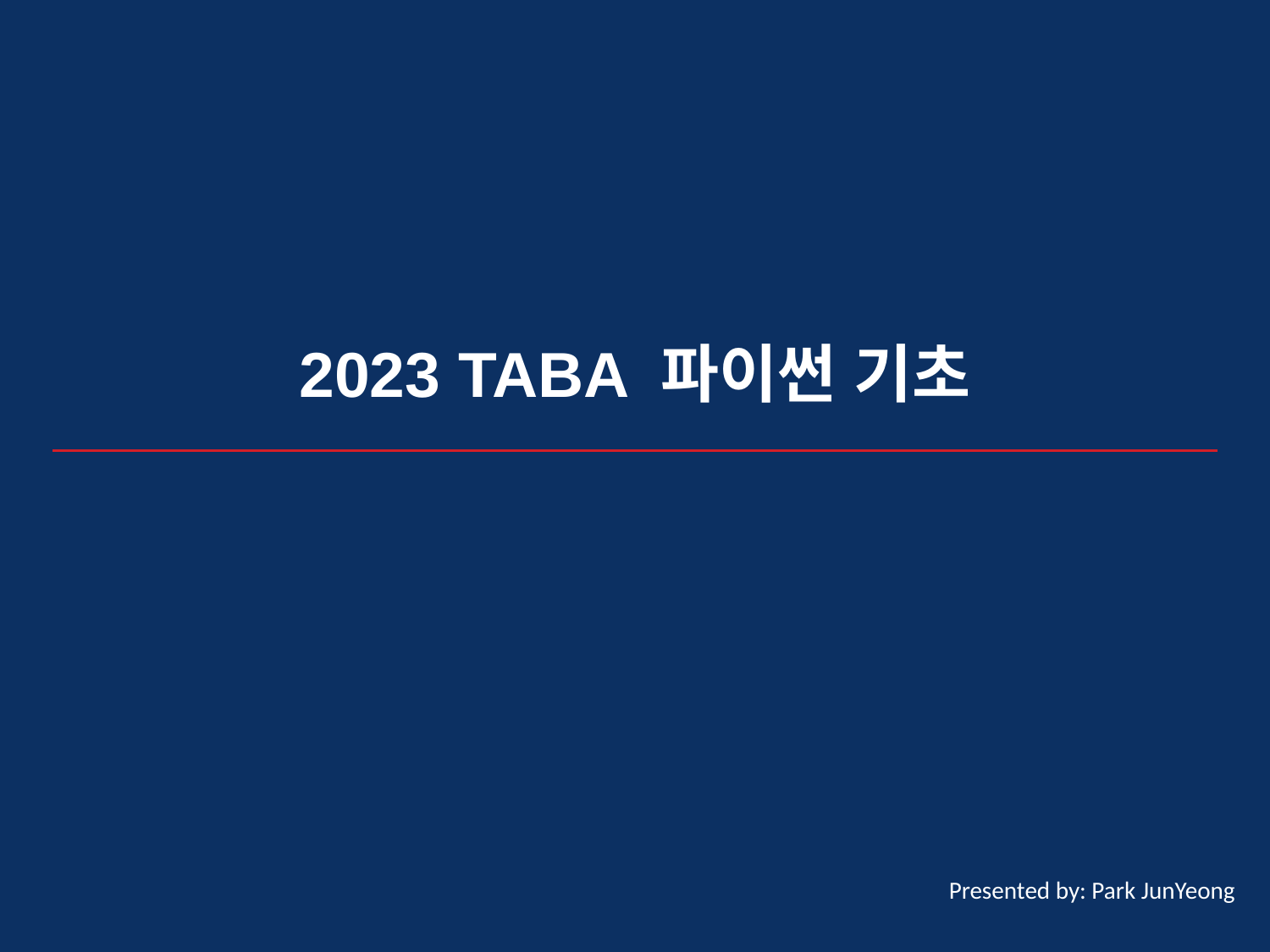

# 2023 TABA 파이썬 기초
Presented by: Park JunYeong